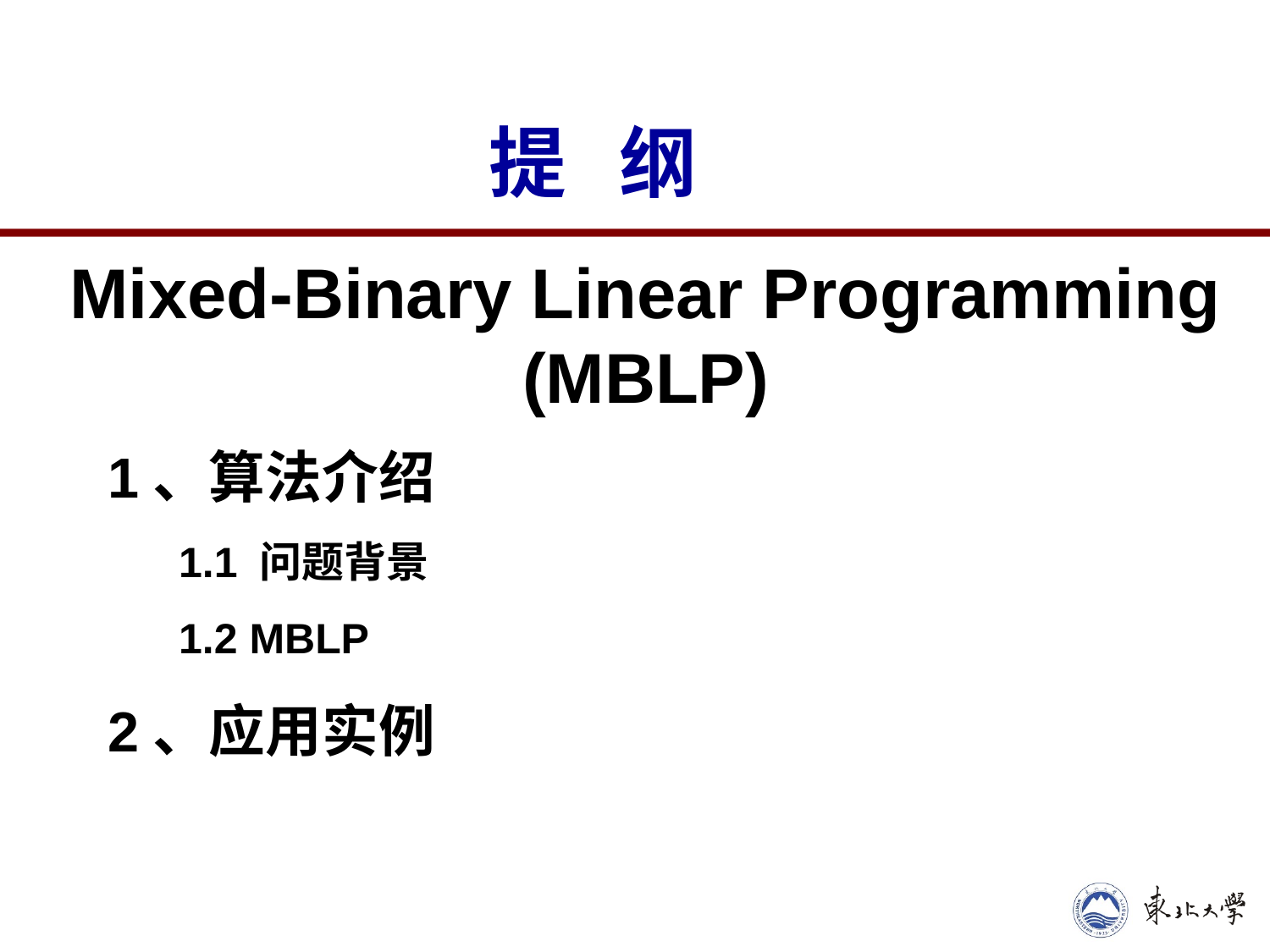

提   纲

Mixed-Binary Linear Programming
(MBLP)
1、算法介绍
      1.1 问题背景
      1.2 MBLP
2、应用实例